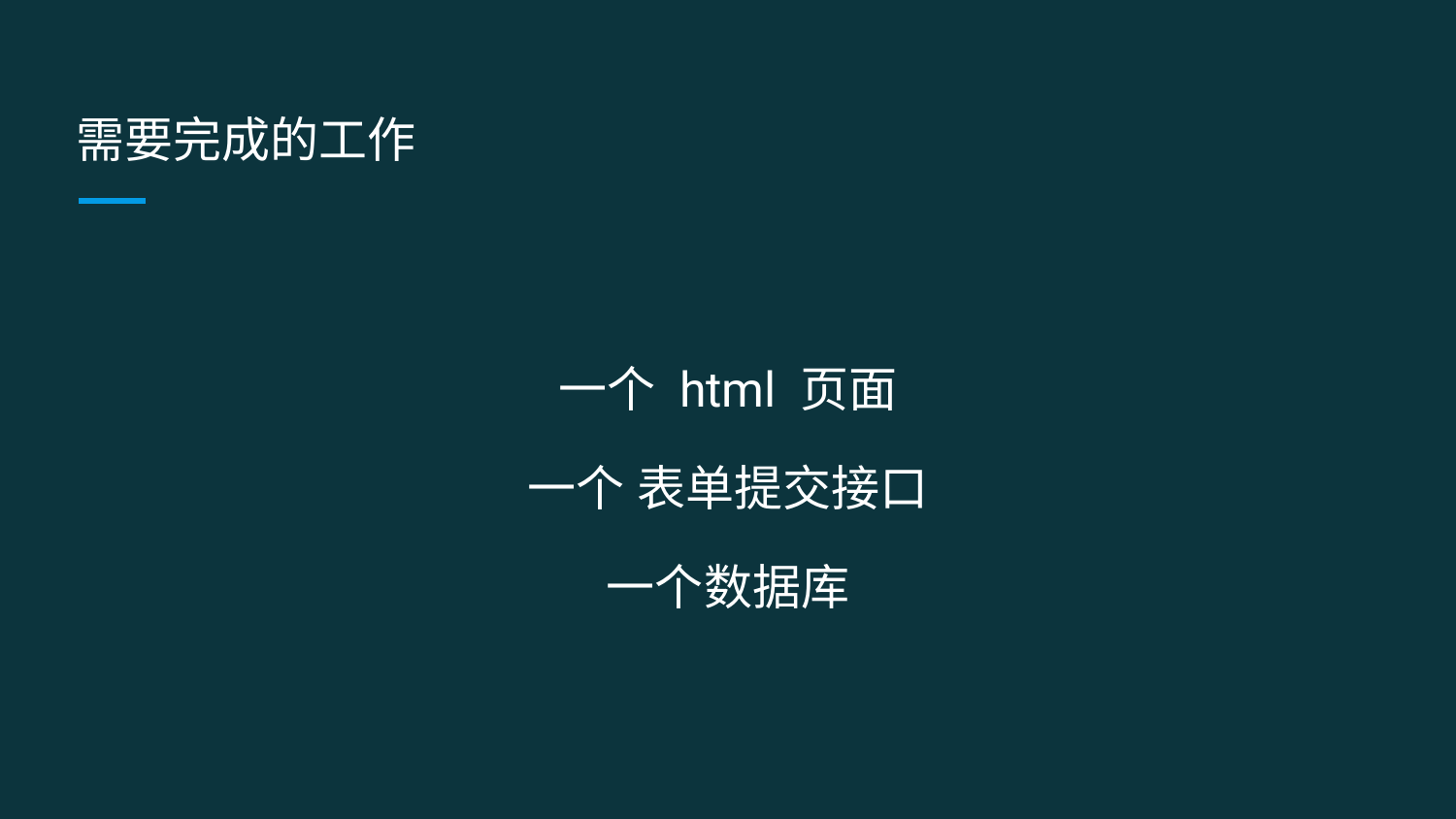

# 需要完成的工作
一个 html 页面
一个 表单提交接口
一个数据库